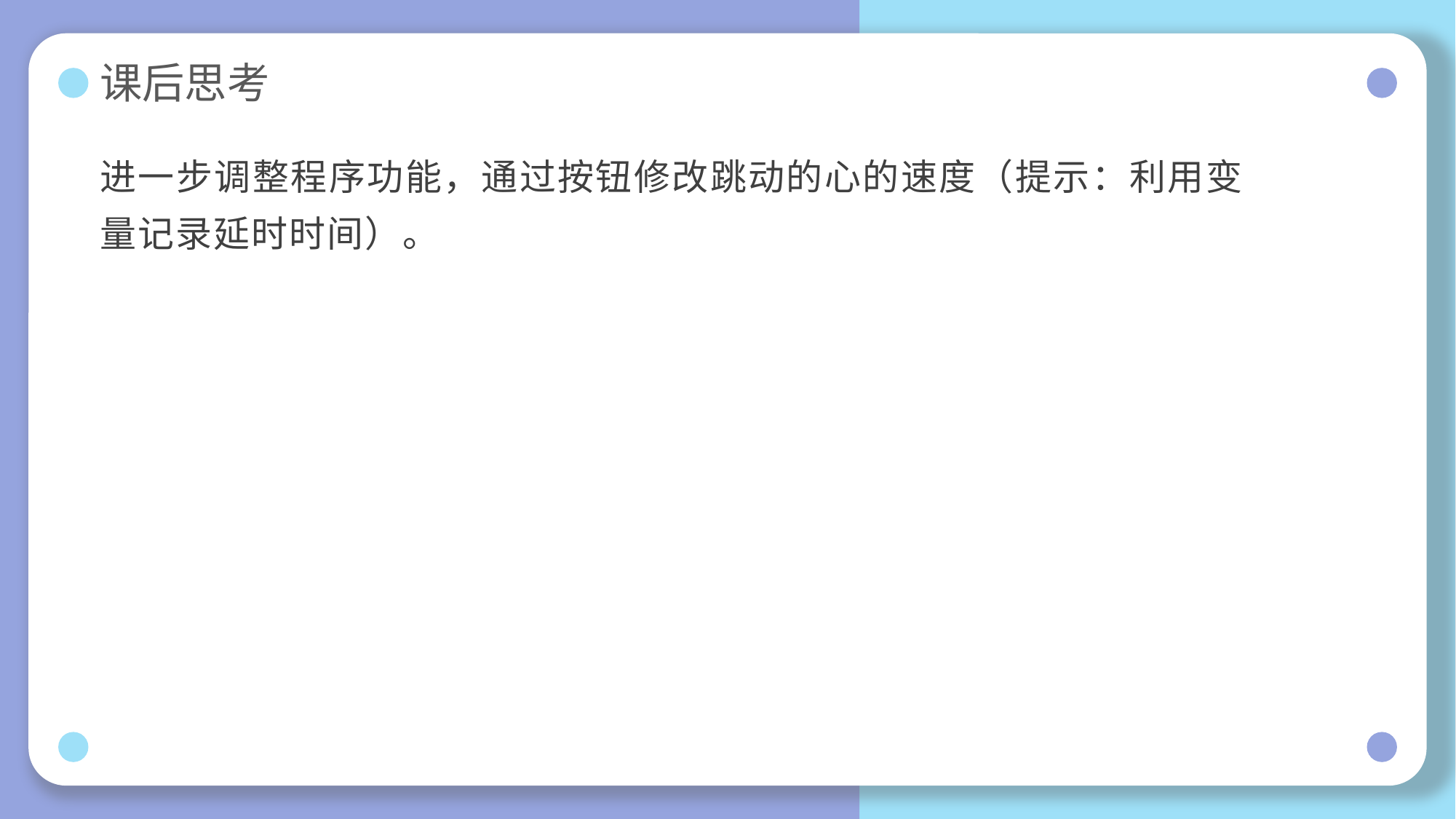

# 课后思考
进一步调整程序功能，通过按钮修改跳动的心的速度（提示：利用变量记录延时时间）。